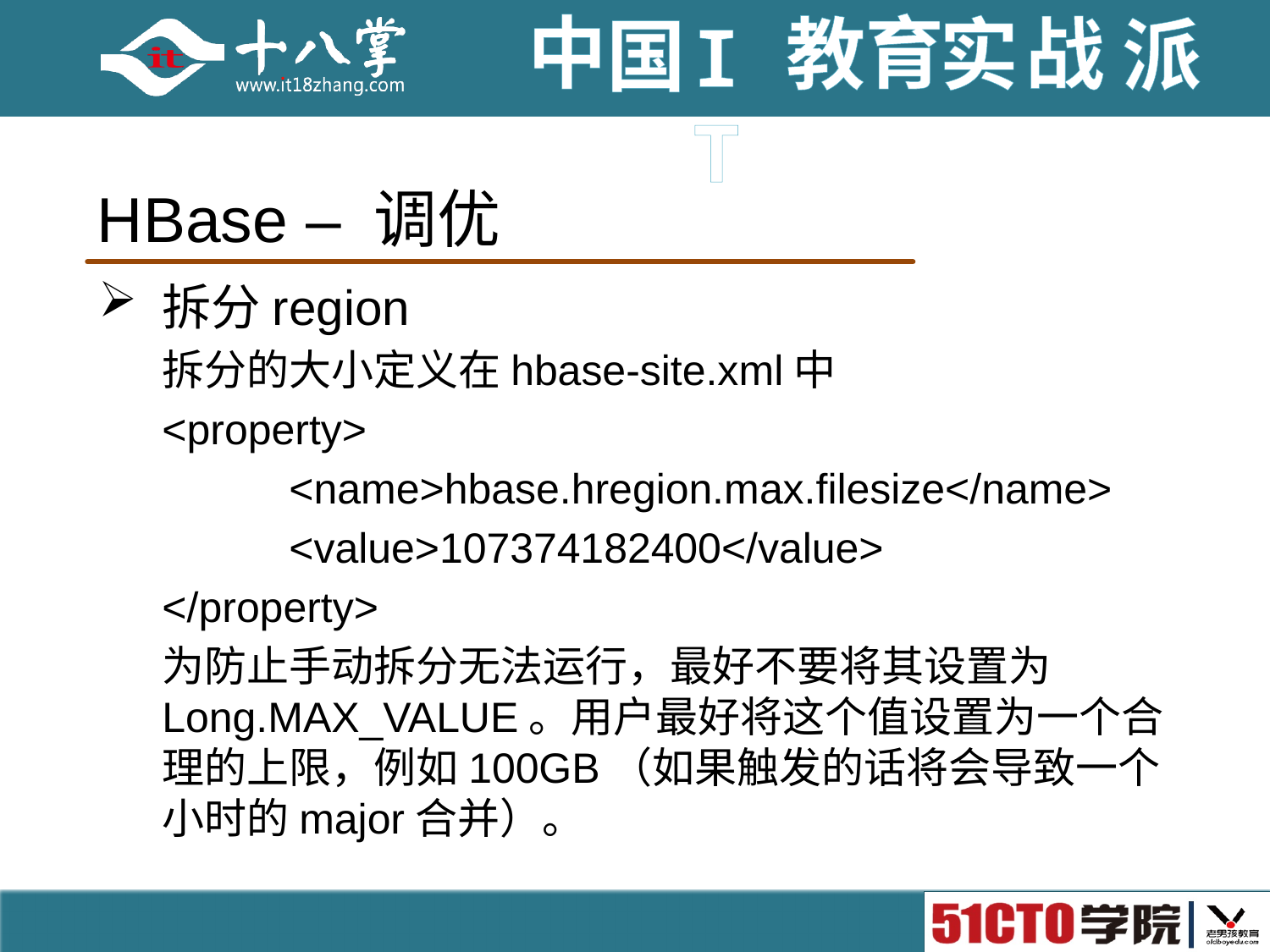

# HBase – 调优
拆分region
拆分的大小定义在hbase-site.xml中
<property>
	<name>hbase.hregion.max.filesize</name>
	<value>107374182400</value>
</property>
为防止手动拆分无法运行，最好不要将其设置为Long.MAX_VALUE。用户最好将这个值设置为一个合理的上限，例如100GB（如果触发的话将会导致一个小时的major合并）。